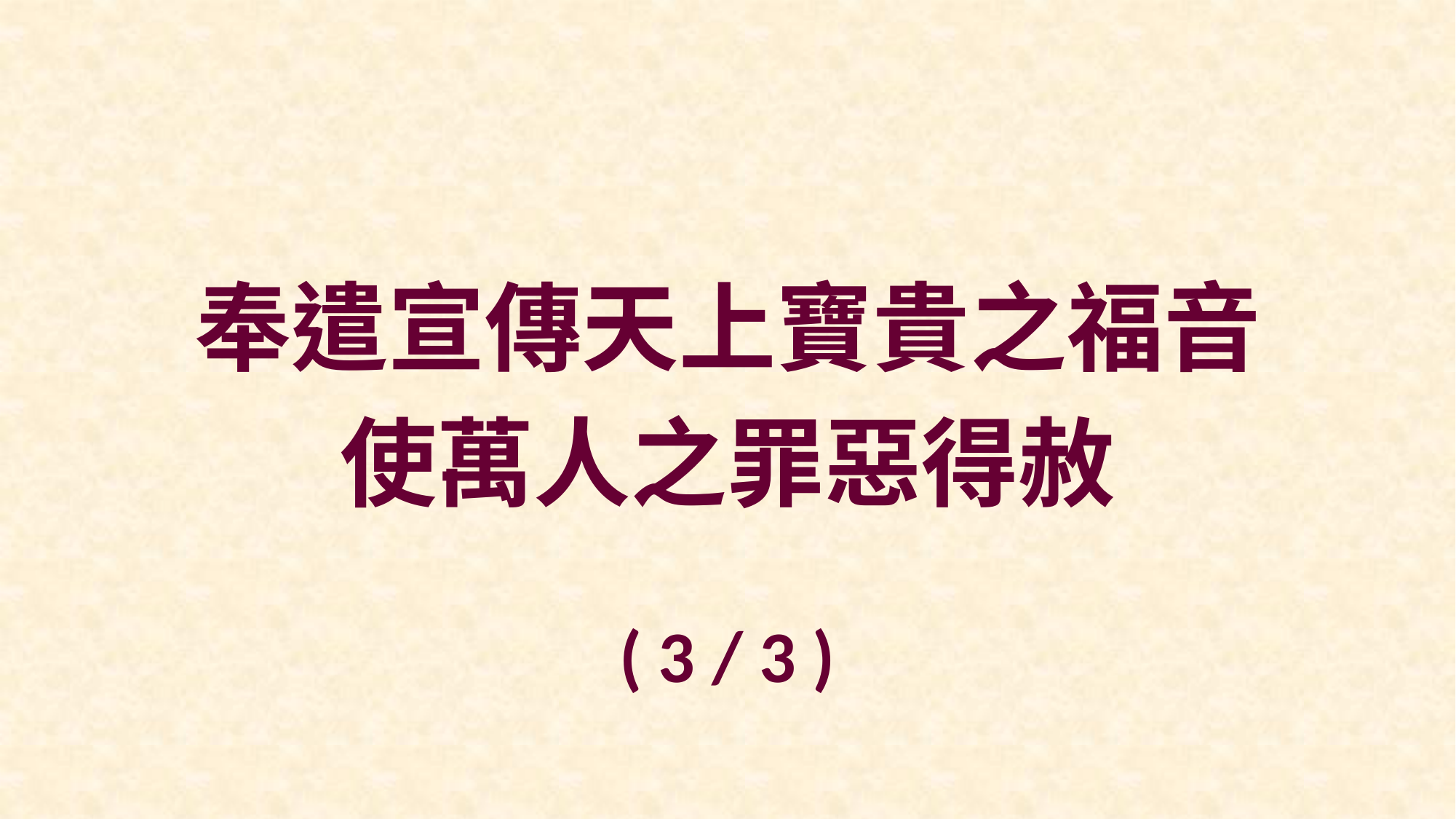

奉遣宣傳天上寶貴之福音
使萬人之罪惡得赦
( 3 / 3 )